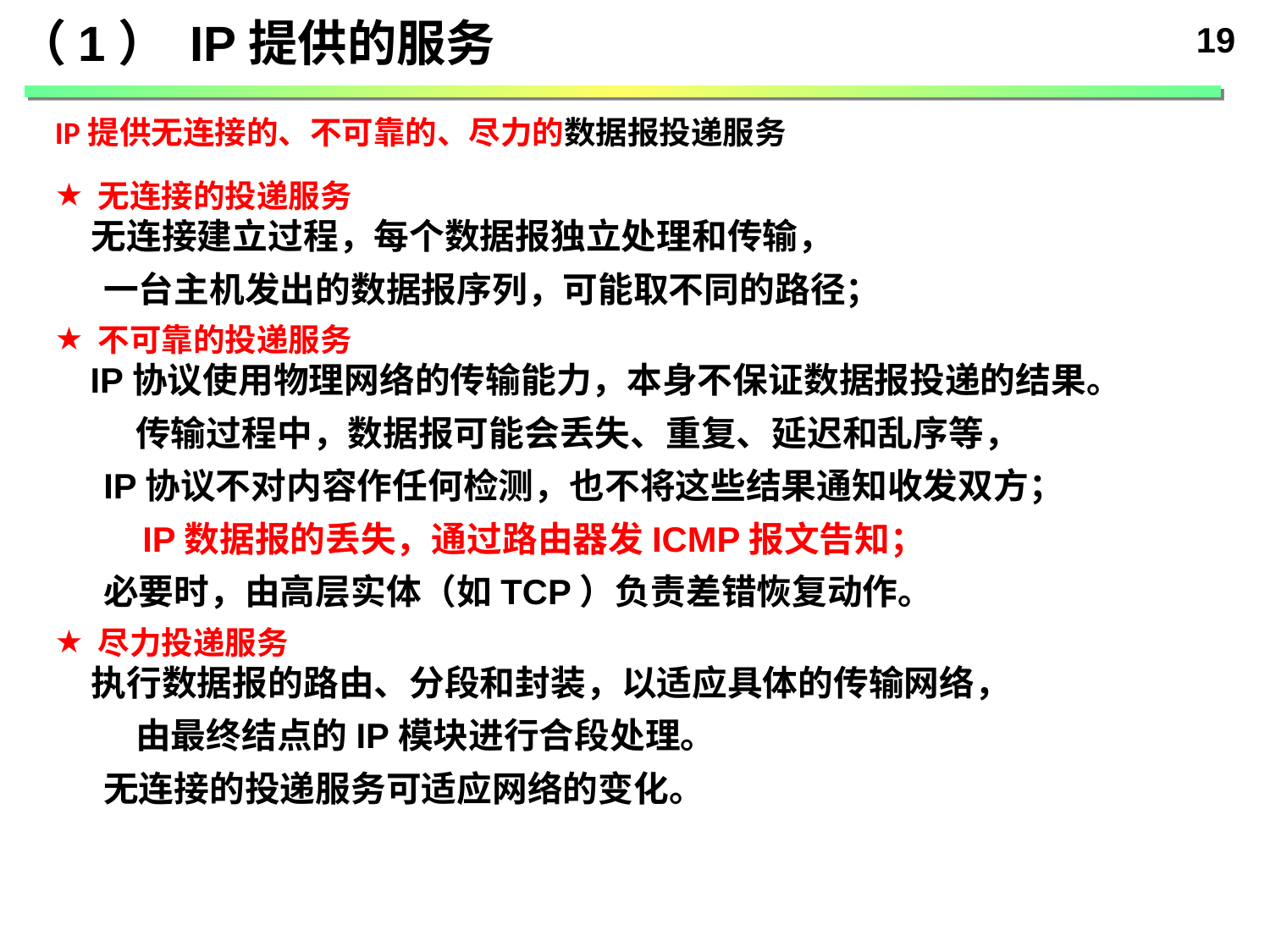

（1） IP提供的服务
19

IP提供无连接的、不可靠的、尽力的数据报投递服务

 无连接的投递服务
    无连接建立过程，每个数据报独立处理和传输，
     一台主机发出的数据报序列，可能取不同的路径；
 不可靠的投递服务
    IP协议使用物理网络的传输能力，本身不保证数据报投递的结果。
         传输过程中，数据报可能会丢失、重复、延迟和乱序等，
     IP协议不对内容作任何检测，也不将这些结果通知收发双方；
         IP数据报的丢失，通过路由器发ICMP报文告知；
     必要时，由高层实体（如TCP）负责差错恢复动作。
 尽力投递服务
    执行数据报的路由、分段和封装，以适应具体的传输网络，
         由最终结点的IP模块进行合段处理。
     无连接的投递服务可适应网络的变化。